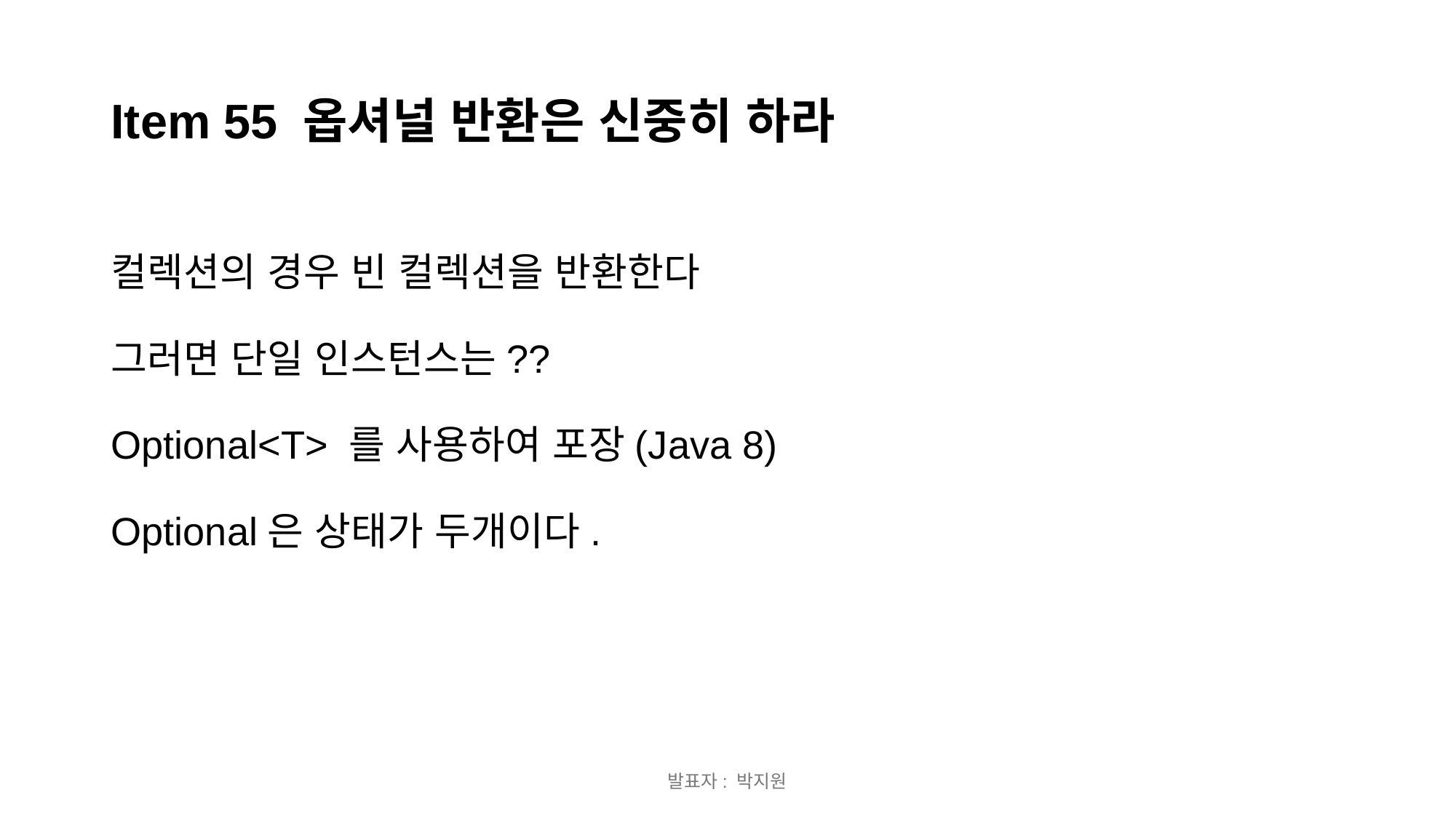

# Item 55 옵셔널 반환은 신중히 하라
컬렉션의 경우 빈 컬렉션을 반환한다
그러면 단일 인스턴스는??
Optional<T> 를 사용하여 포장(Java 8)
Optional은 상태가 두개이다.

발표자: 박지원